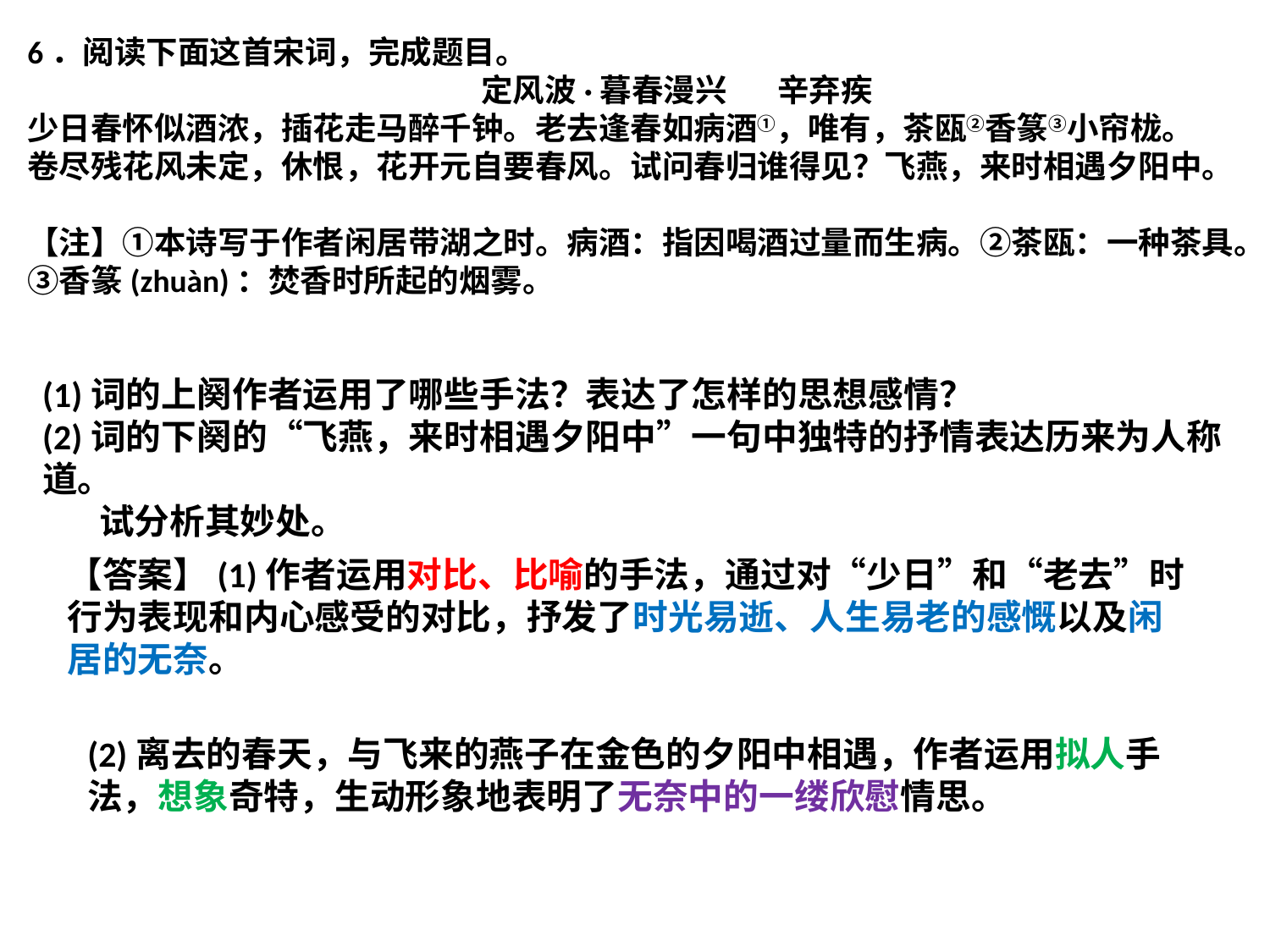

6．阅读下面这首宋词，完成题目。
                                                              定风波·暮春漫兴       辛弃疾
少日春怀似酒浓，插花走马醉千钟。老去逢春如病酒①，唯有，茶瓯②香篆③小帘栊。
卷尽残花风未定，休恨，花开元自要春风。试问春归谁得见？飞燕，来时相遇夕阳中。

【注】①本诗写于作者闲居带湖之时。病酒：指因喝酒过量而生病。②茶瓯：一种茶具。③香篆(zhuàn)：焚香时所起的烟雾。
(1)词的上阕作者运用了哪些手法？表达了怎样的思想感情？
(2)词的下阕的“飞燕，来时相遇夕阳中”一句中独特的抒情表达历来为人称道。
      试分析其妙处。
【答案】(1)作者运用对比、比喻的手法，通过对“少日”和“老去”时行为表现和内心感受的对比，抒发了时光易逝、人生易老的感慨以及闲居的无奈。
(2)离去的春天，与飞来的燕子在金色的夕阳中相遇，作者运用拟人手法，想象奇特，生动形象地表明了无奈中的一缕欣慰情思。